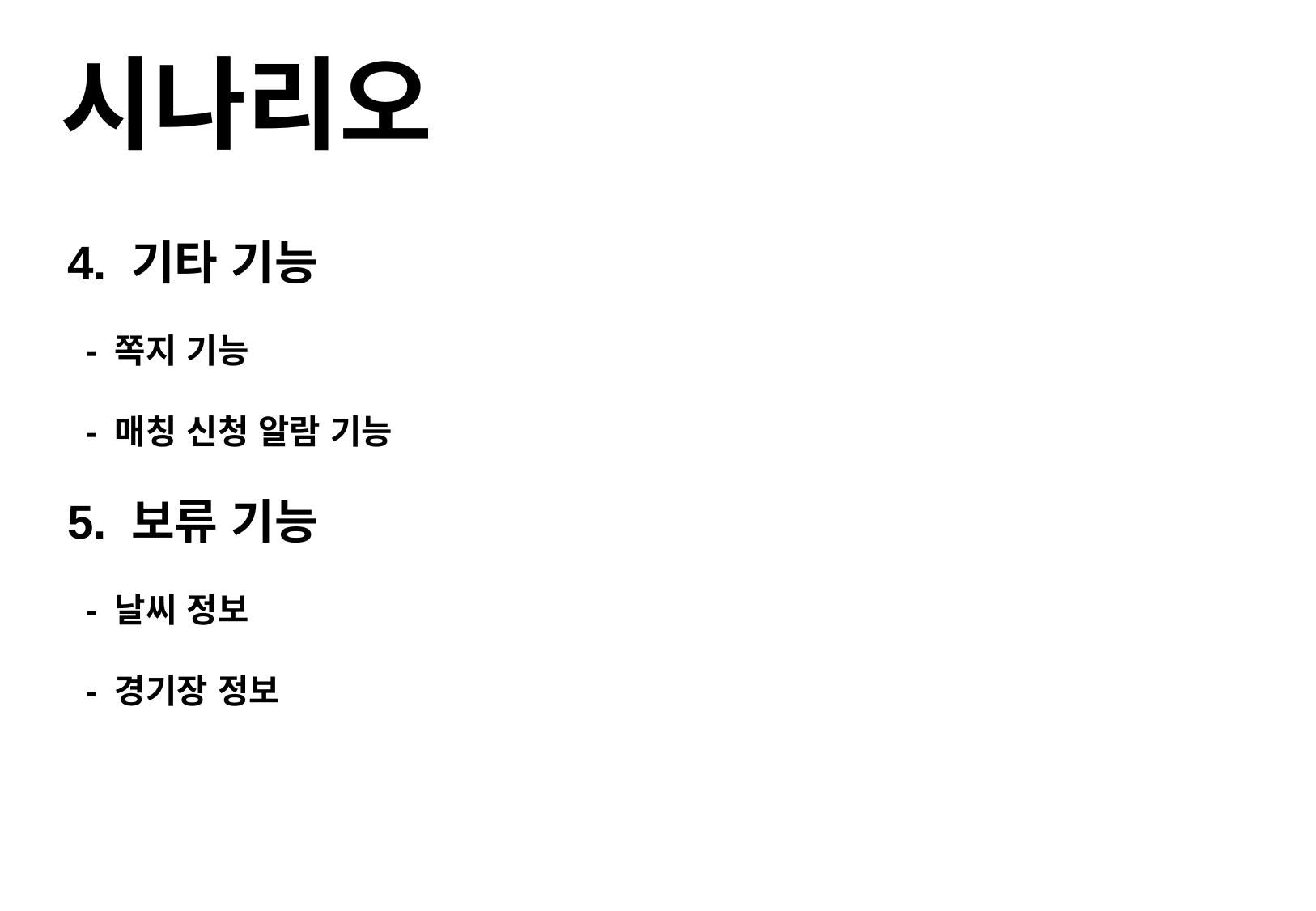

시나리오
4. 기타 기능

  - 쪽지 기능

  - 매칭 신청 알람 기능

5. 보류 기능

  - 날씨 정보

  - 경기장 정보